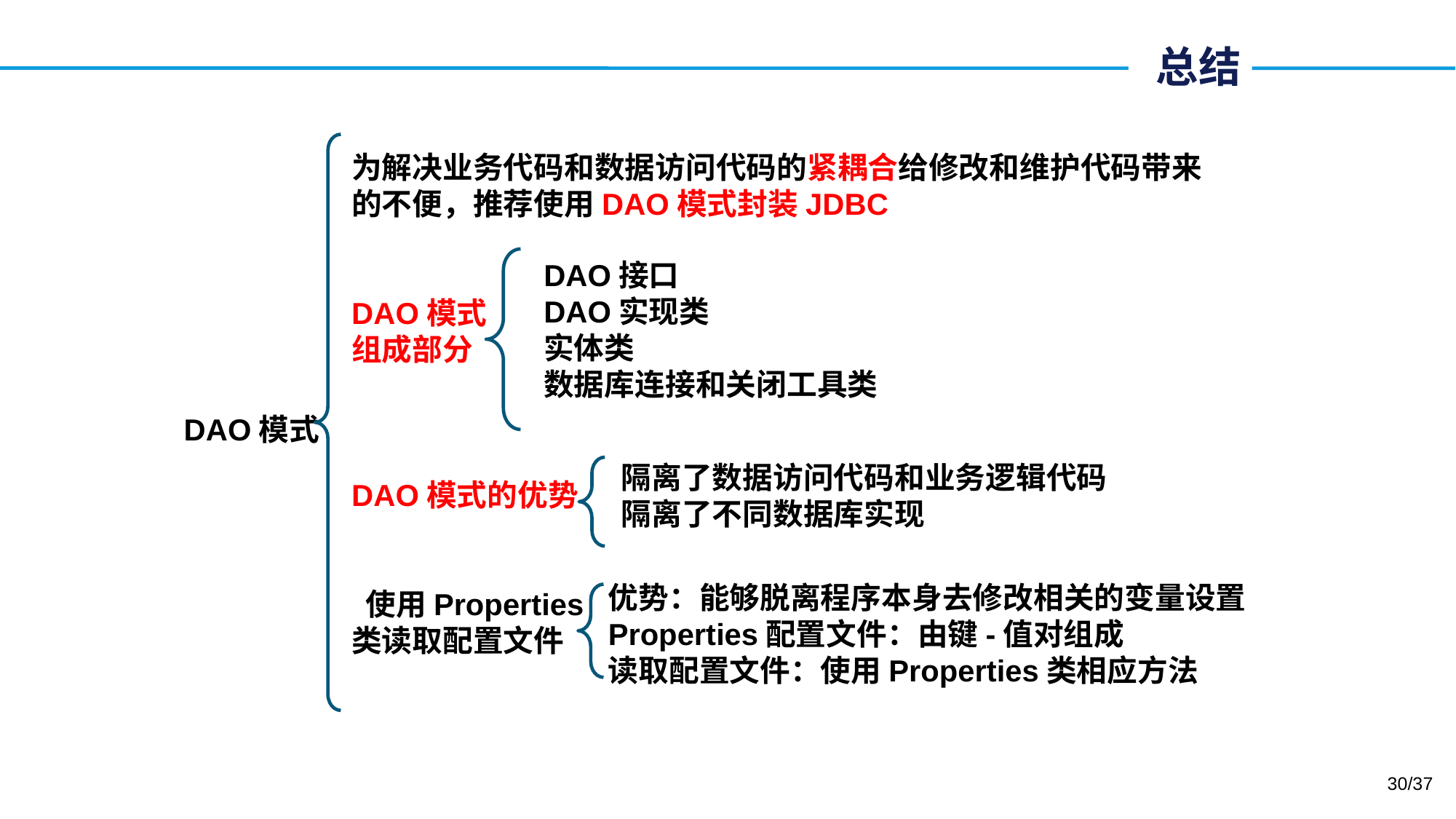

# 总结

为解决业务代码和数据访问代码的紧耦合给修改和维护代码带来的不便，推荐使用DAO模式封装JDBC

DAO模式
组成部分

DAO模式的优势

 使用Properties
类读取配置文件

DAO接口
DAO实现类
实体类
数据库连接和关闭工具类
DAO模式
隔离了数据访问代码和业务逻辑代码
隔离了不同数据库实现

优势：能够脱离程序本身去修改相关的变量设置
Properties配置文件：由键-值对组成
读取配置文件：使用Properties类相应方法

30/37